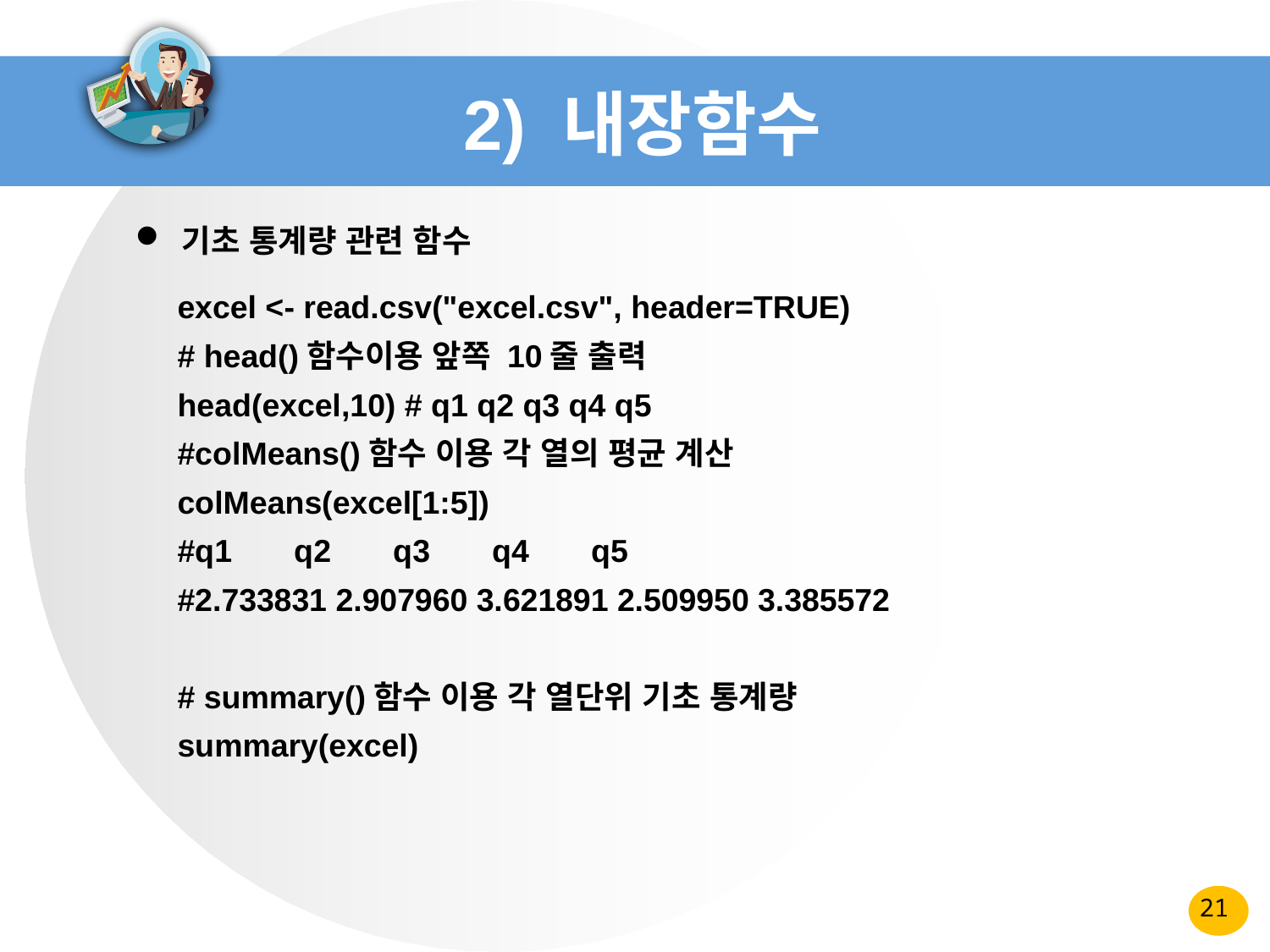

# 2) 내장함수
 기초 통계량 관련 함수
excel <- read.csv("excel.csv", header=TRUE)
# head()함수이용 앞쪽 10줄 출력
head(excel,10) # q1 q2 q3 q4 q5
#colMeans()함수 이용 각 열의 평균 계산
colMeans(excel[1:5])
#q1       q2       q3       q4       q5
#2.733831 2.907960 3.621891 2.509950 3.385572

# summary()함수 이용 각 열단위 기초 통계량
summary(excel)
21